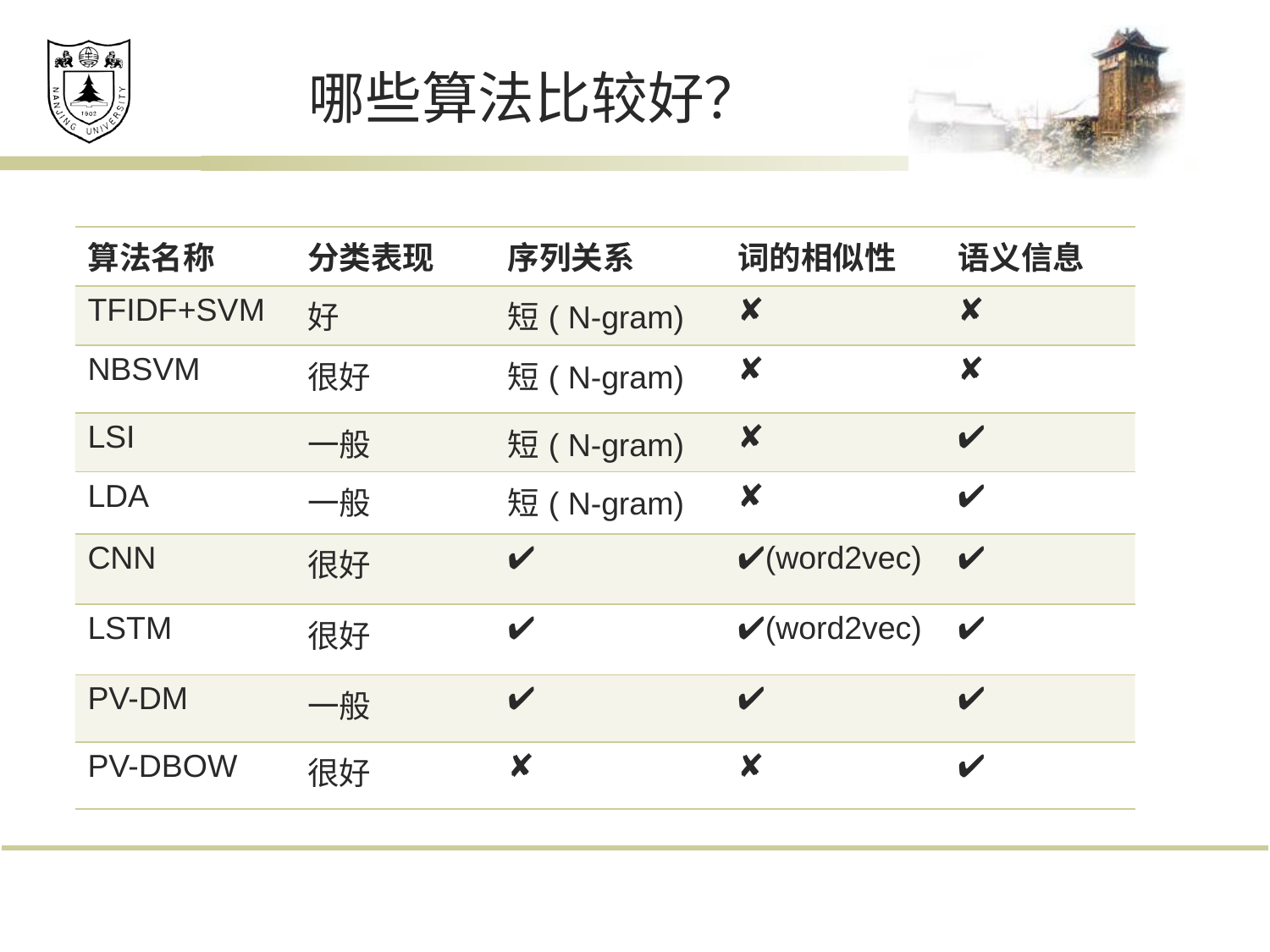

哪些算法比较好？
| 算法名称 | 分类表现 | 序列关系 | 词的相似性 | 语义信息 |
| --- | --- | --- | --- | --- |
| TFIDF+SVM | 好 | 短( N-gram) | ✘ | ✘ |
| NBSVM | 很好 | 短( N-gram) | ✘ | ✘ |
| LSI | 一般 | 短( N-gram) | ✘ | ✔ |
| LDA | 一般 | 短( N-gram) | ✘ | ✔ |
| CNN | 很好 | ✔ | ✔(word2vec) | ✔ |
| LSTM | 很好 | ✔ | ✔(word2vec) | ✔ |
| PV-DM | 一般 | ✔ | ✔ | ✔ |
| PV-DBOW | 很好 | ✘ | ✘ | ✔ |